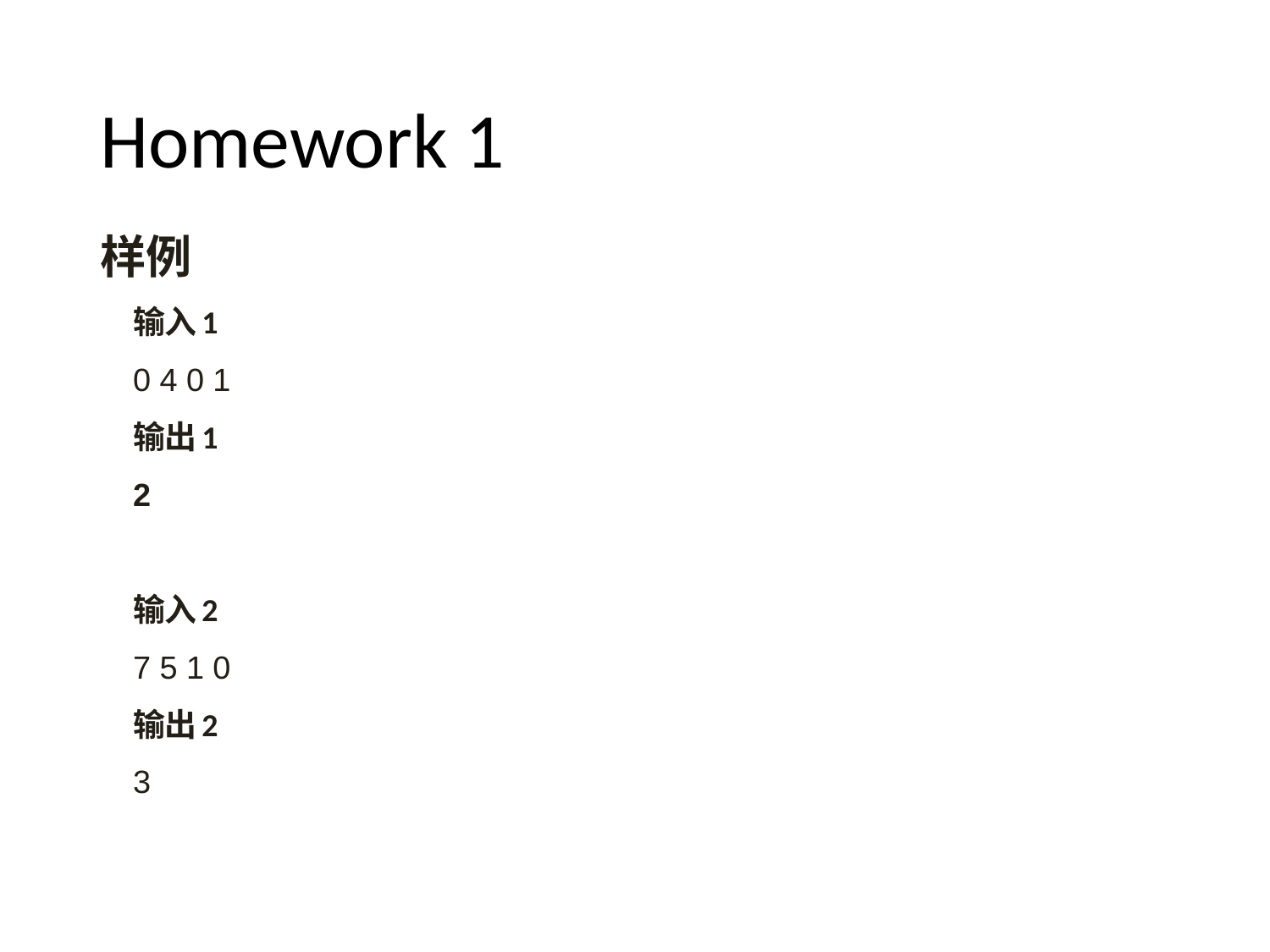

# Homework 1
样例
输入1
0 4 0 1
输出1
2

输入2
7 5 1 0
输出2
3